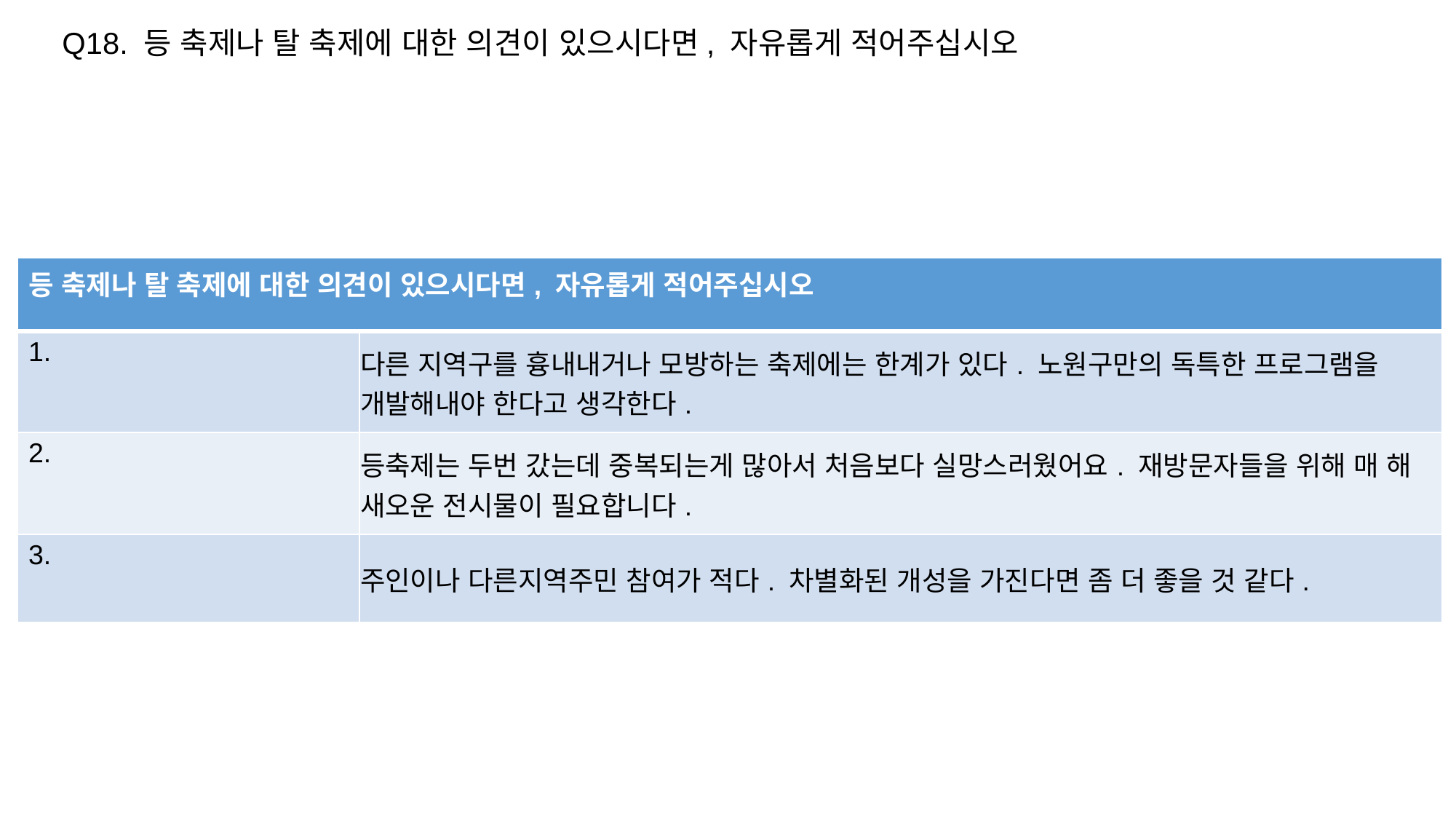

Q18. 등 축제나 탈 축제에 대한 의견이 있으시다면, 자유롭게 적어주십시오
| 등 축제나 탈 축제에 대한 의견이 있으시다면, 자유롭게 적어주십시오 |  |
| --- | --- |
| 1. | 다른 지역구를 흉내내거나 모방하는 축제에는 한계가 있다. 노원구만의 독특한 프로그램을 개발해내야 한다고 생각한다. |
| 2. | 등축제는 두번 갔는데 중복되는게 많아서 처음보다 실망스러웠어요. 재방문자들을 위해 매 해 새오운 전시물이 필요합니다. |
| 3. | 주인이나 다른지역주민 참여가 적다. 차별화된 개성을 가진다면 좀 더 좋을 것 같다. |